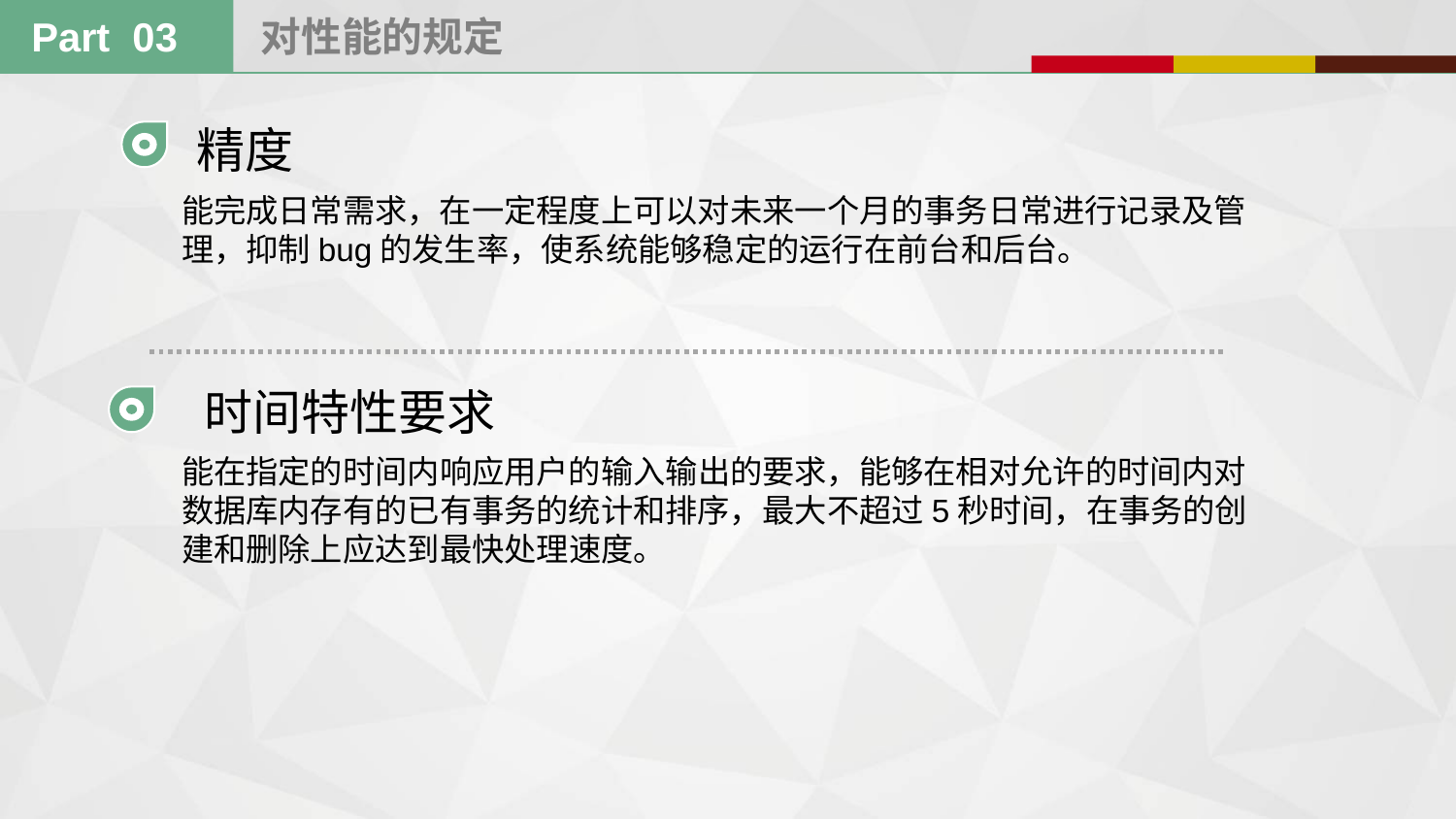

Part  03
对性能的规定

 精度
能完成日常需求，在一定程度上可以对未来一个月的事务日常进行记录及管理，抑制bug的发生率，使系统能够稳定的运行在前台和后台。

 时间特性要求
能在指定的时间内响应用户的输入输出的要求，能够在相对允许的时间内对数据库内存有的已有事务的统计和排序，最大不超过5秒时间，在事务的创建和删除上应达到最快处理速度。